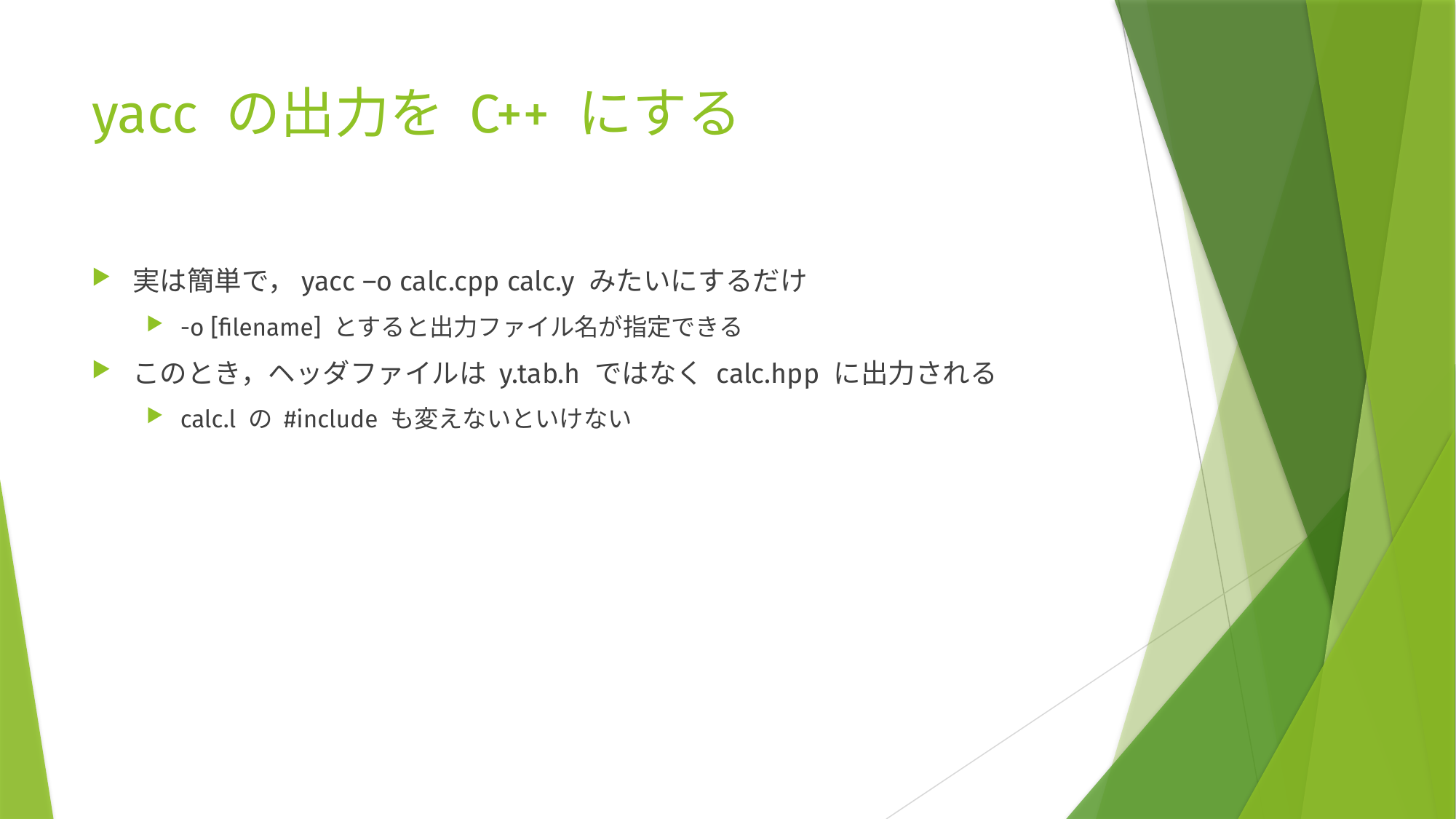

# yacc の出力を C++ にする
実は簡単で，yacc –o calc.cpp calc.y みたいにするだけ
-o [filename] とすると出力ファイル名が指定できる
このとき，ヘッダファイルは y.tab.h ではなく calc.hpp に出力される
calc.l の #include も変えないといけない